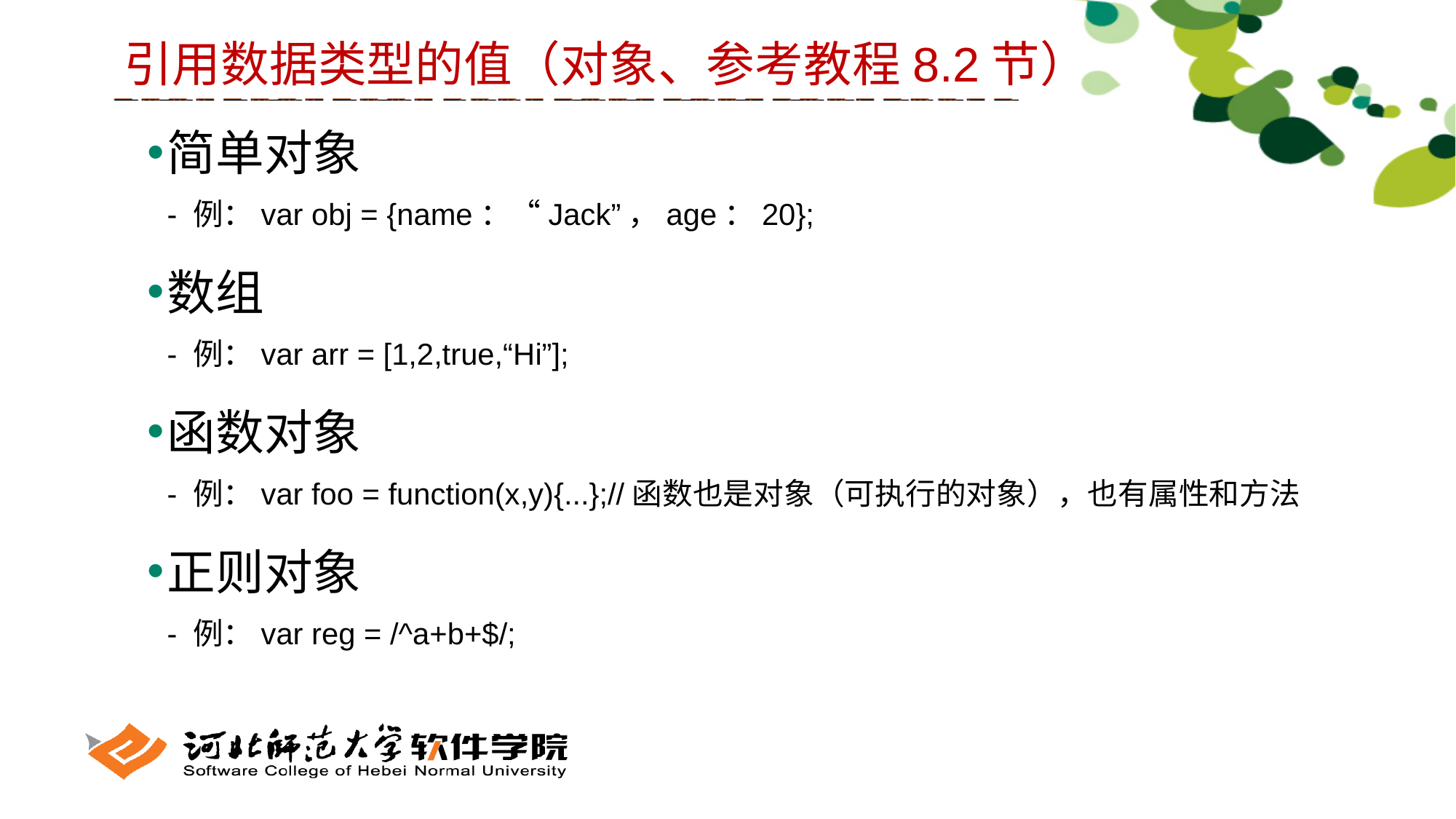

引用数据类型的值（对象、参考教程8.2节）
简单对象
- 例：var obj = {name：“Jack”，age：20};
数组
- 例：var arr = [1,2,true,“Hi”];
函数对象
- 例：var foo = function(x,y){...};//函数也是对象（可执行的对象），也有属性和方法
正则对象
- 例：var reg = /^a+b+$/;